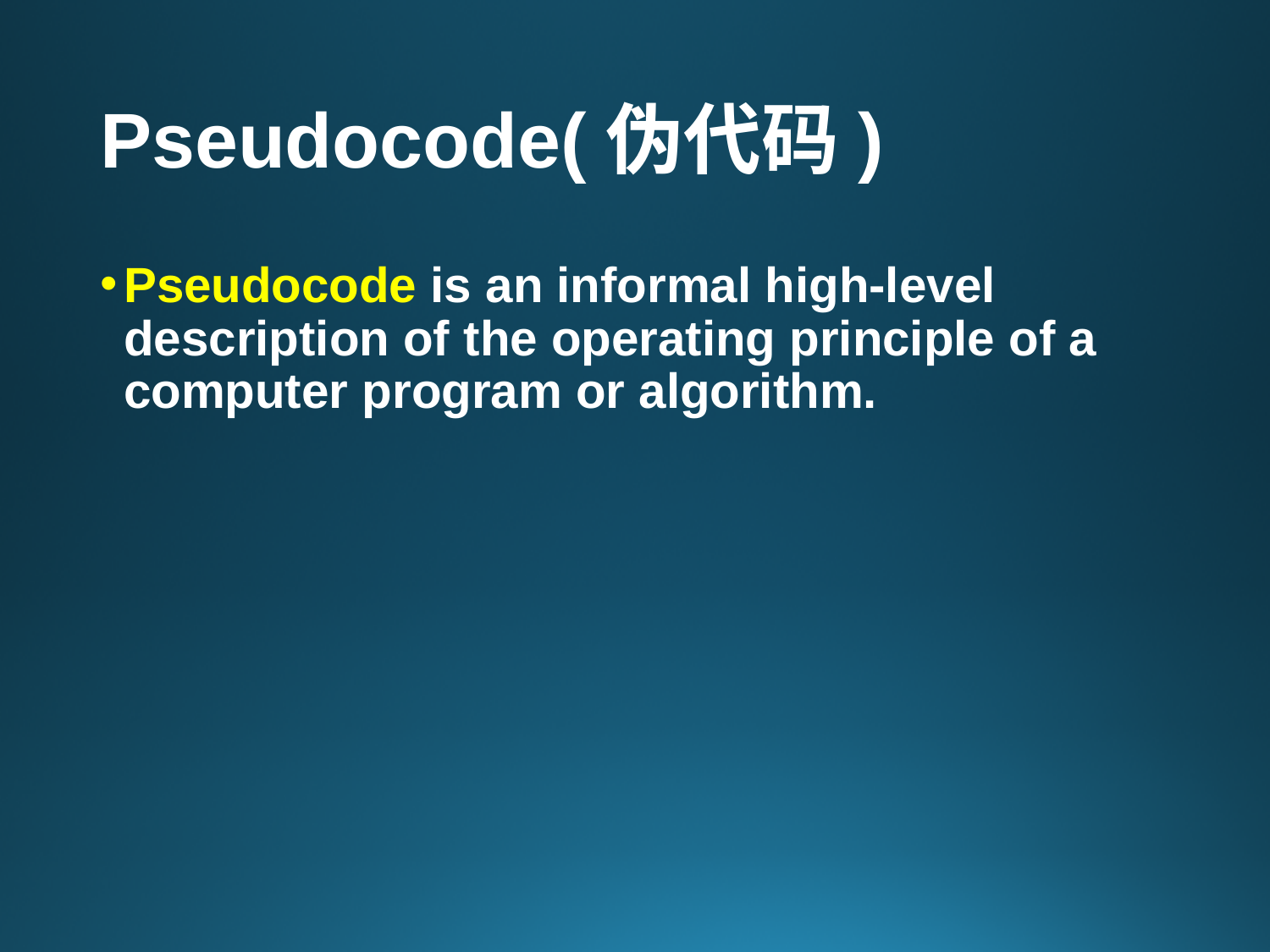

# Pseudocode(伪代码)
Pseudocode is an informal high-level description of the operating principle of a computer program or algorithm.